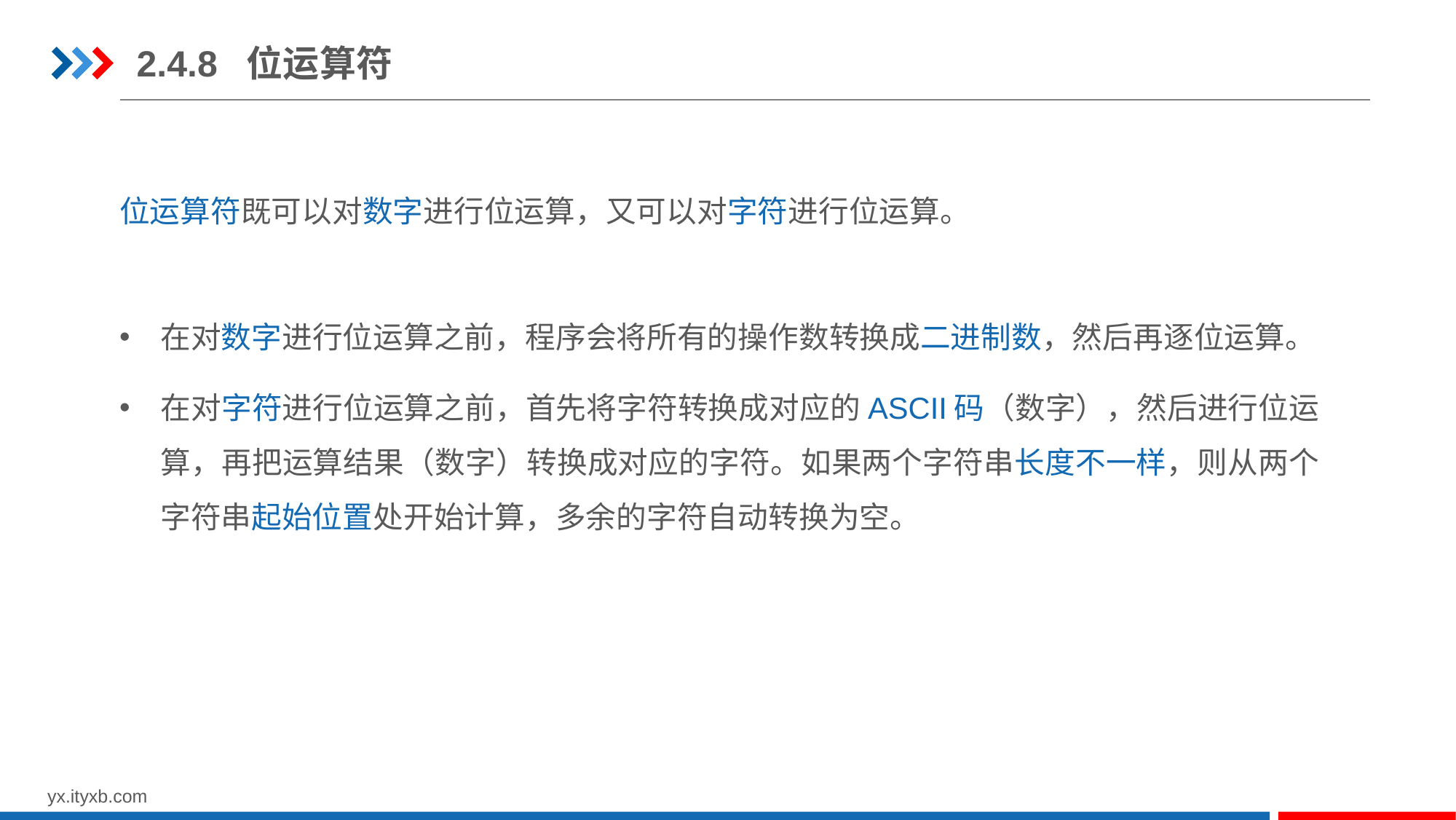

2.4.8  位运算符
位运算符既可以对数字进行位运算，又可以对字符进行位运算。

在对数字进行位运算之前，程序会将所有的操作数转换成二进制数，然后再逐位运算。

在对字符进行位运算之前，首先将字符转换成对应的ASCII码（数字），然后进行位运算，再把运算结果（数字）转换成对应的字符。如果两个字符串长度不一样，则从两个字符串起始位置处开始计算，多余的字符自动转换为空。